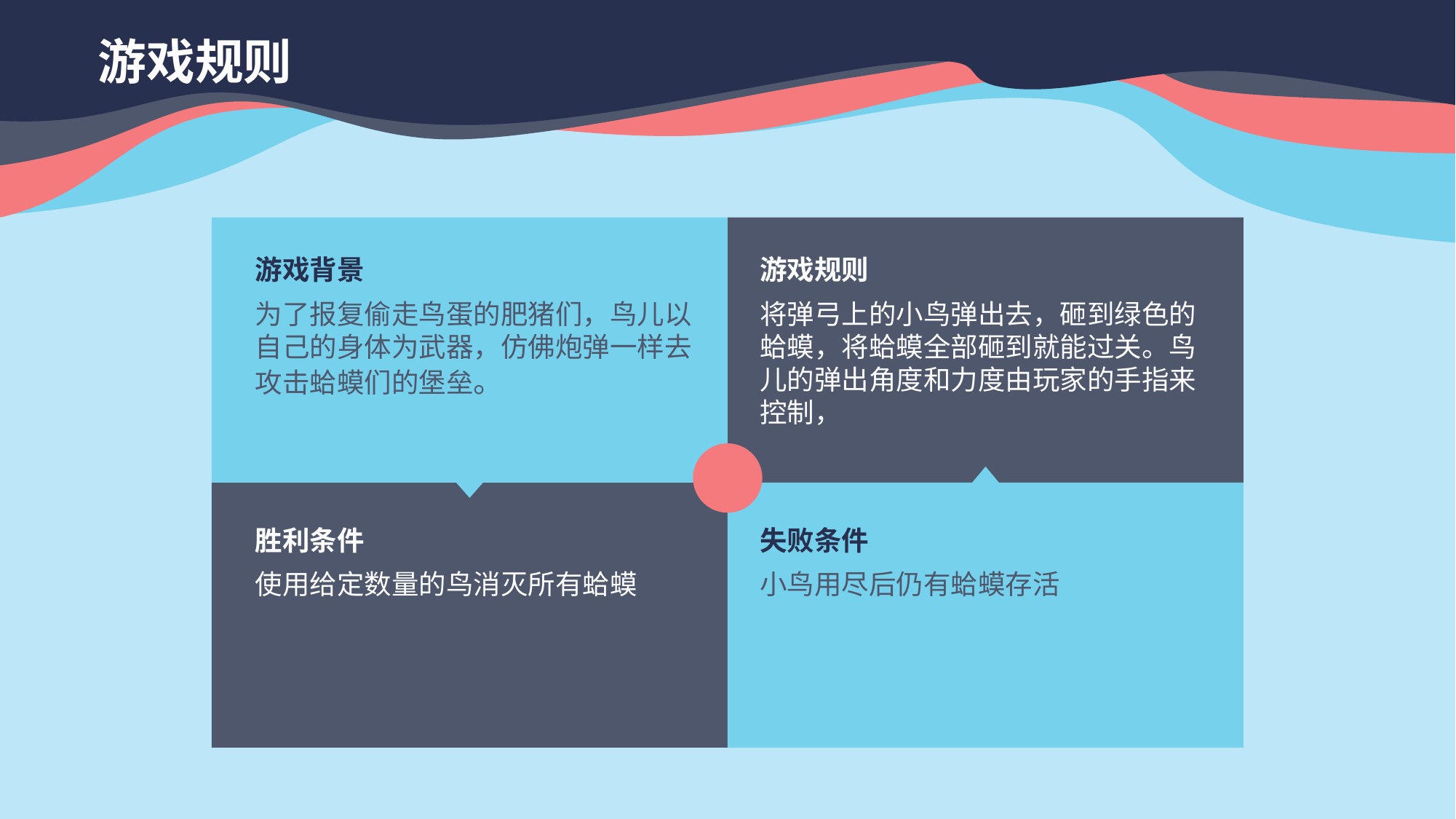

游戏规则

游戏背景
游戏规则
为了报复偷走鸟蛋的肥猪们，鸟儿以自己的身体为武器，仿佛炮弹一样去攻击蛤蟆们的堡垒。
将弹弓上的小鸟弹出去，砸到绿色的蛤蟆，将蛤蟆全部砸到就能过关。鸟儿的弹出角度和力度由玩家的手指来控制，

胜利条件
失败条件
使用给定数量的鸟消灭所有蛤蟆
小鸟用尽后仍有蛤蟆存活